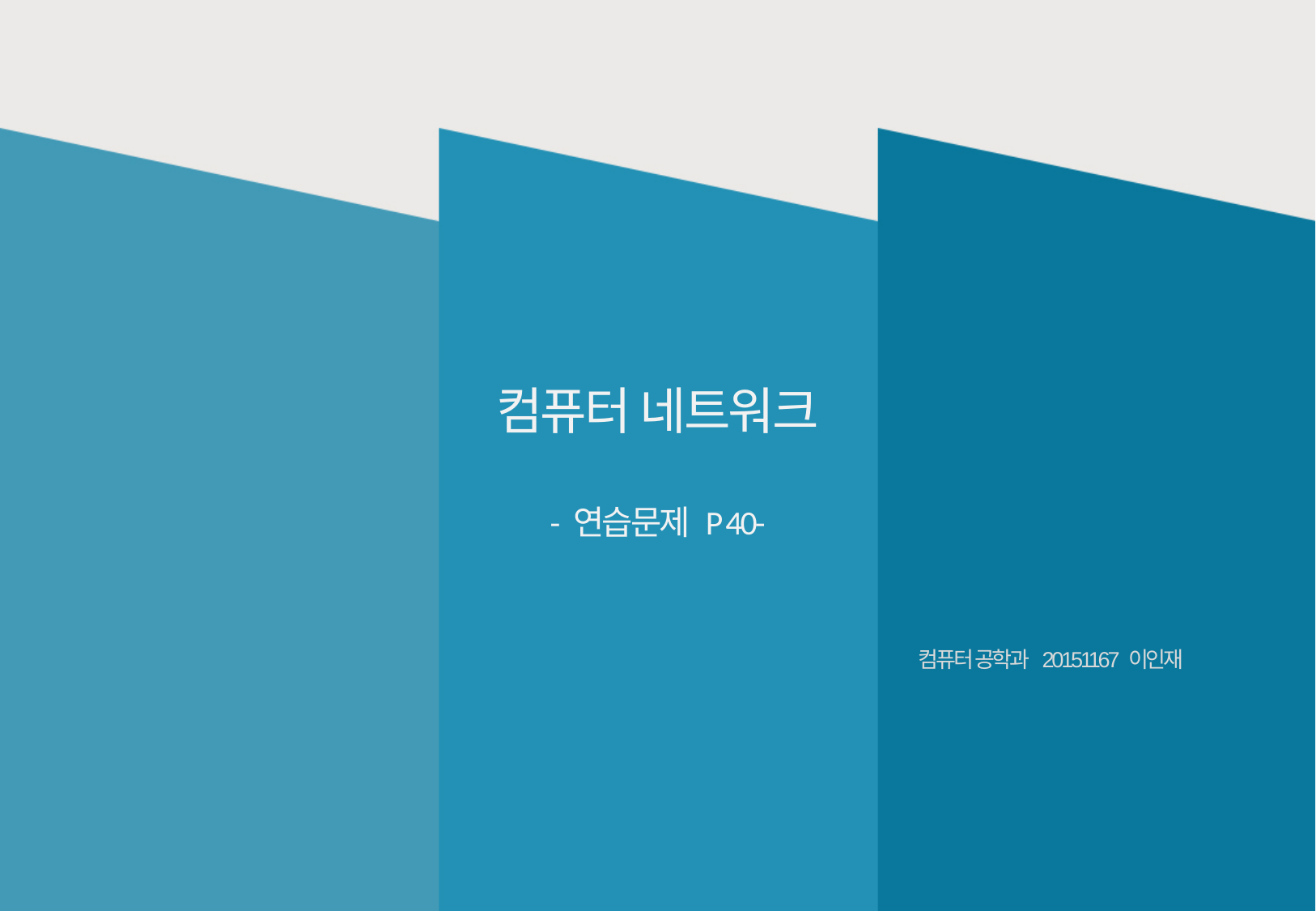

컴퓨터 네트워크

- 연습문제 P 40-
컴퓨터 공학과  20151167 이인재